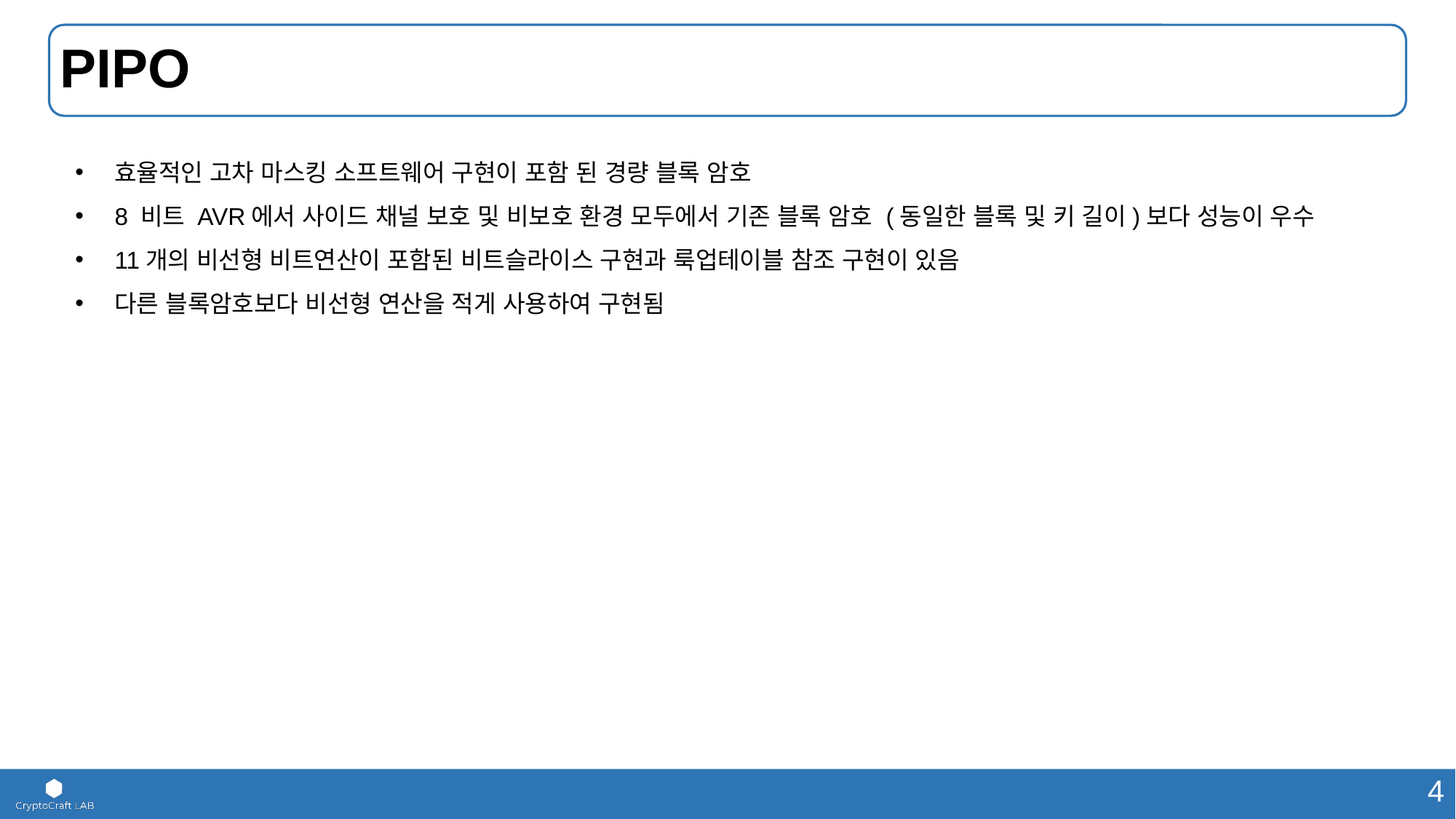

# PIPO
효율적인 고차 마스킹 소프트웨어 구현이 포함 된 경량 블록 암호
8 비트 AVR에서 사이드 채널 보호 및 비보호 환경 모두에서 기존 블록 암호 (동일한 블록 및 키 길이)보다 성능이 우수
11개의 비선형 비트연산이 포함된 비트슬라이스 구현과 룩업테이블 참조 구현이 있음
다른 블록암호보다 비선형 연산을 적게 사용하여 구현됨